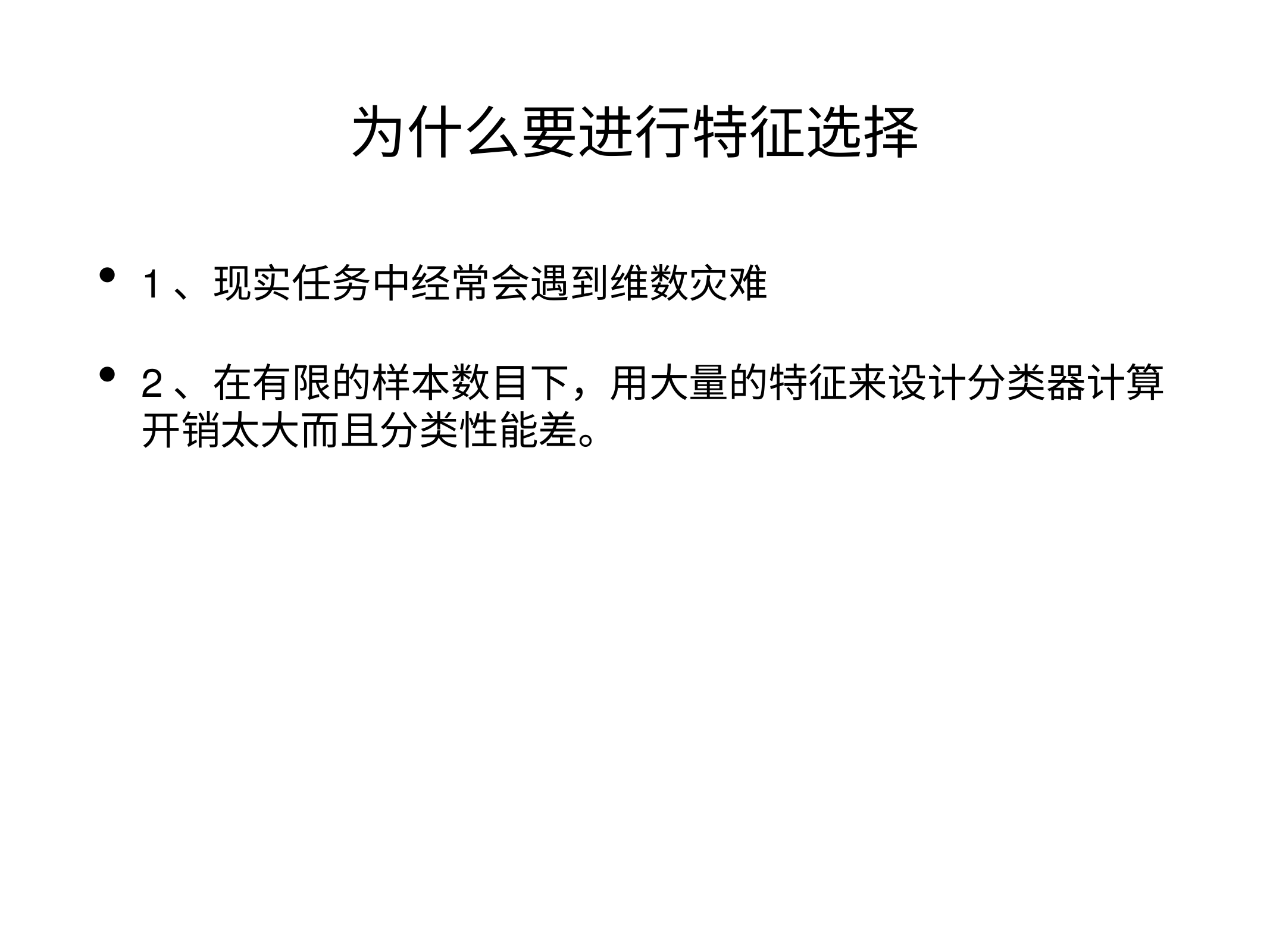

# 为什么要进行特征选择
1、现实任务中经常会遇到维数灾难
2、在有限的样本数目下，用大量的特征来设计分类器计算开销太大而且分类性能差。